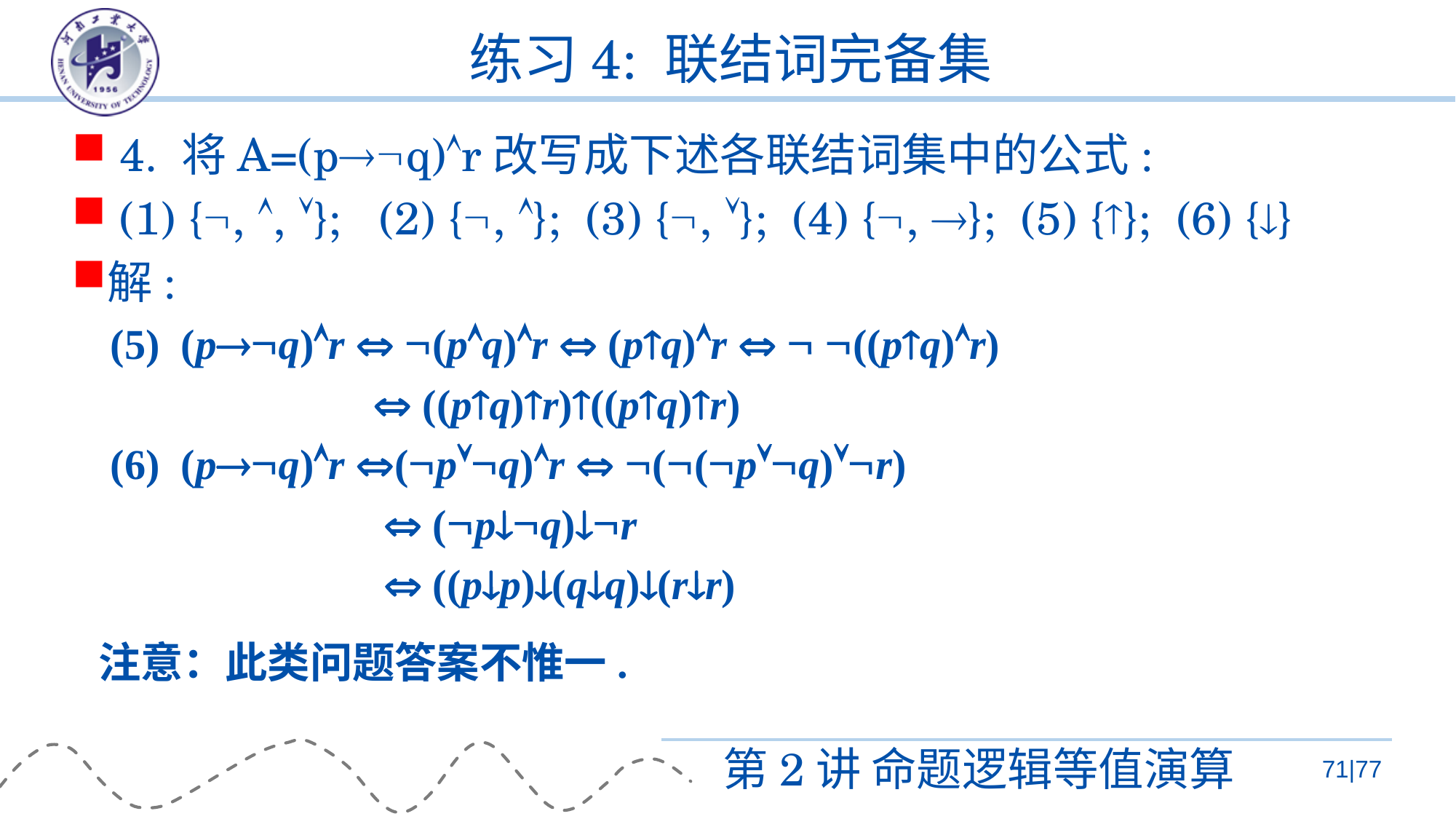

# 练习4: 联结词完备集
 4. 将A=(p→¬q)∧r改写成下述各联结词集中的公式:
 (1) {¬, ∧, ∨};   (2) {¬, ∧};  (3) {¬, ∨};  (4) {¬, →};  (5) {↑};  (6) {↓}
解:
 (5)  (p→¬q)∧r ⇔ ¬(p∧q)∧r ⇔ (p↑q)∧r ⇔ ¬ ¬((p↑q)∧r)
                          ⇔ ((p↑q)↑r)↑((p↑q)↑r)
 (6)  (p→¬q)∧r ⇔(¬p∨¬q)∧r ⇔ ¬(¬(¬p∨¬q)∨¬r)
                           ⇔ (¬p↓¬q)↓¬r
                           ⇔ ((p↓p)↓(q↓q)↓(r↓r)
注意：此类问题答案不惟一.
第2讲 命题逻辑等值演算
71|77